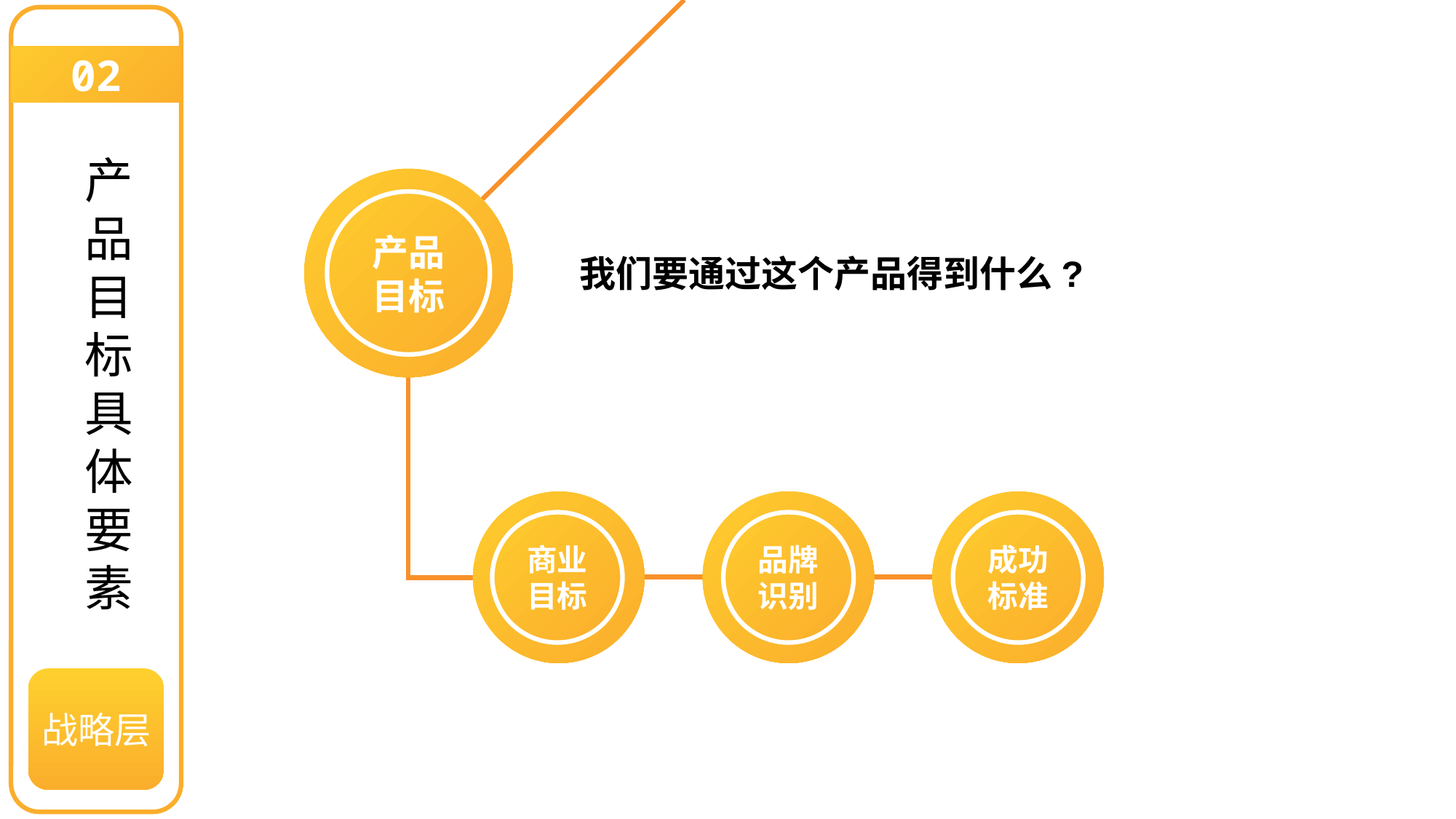

02
产品目标
具体要素

产品目标
我们要通过这个产品得到什么?

商业目标
品牌识别
成功标准

战略层